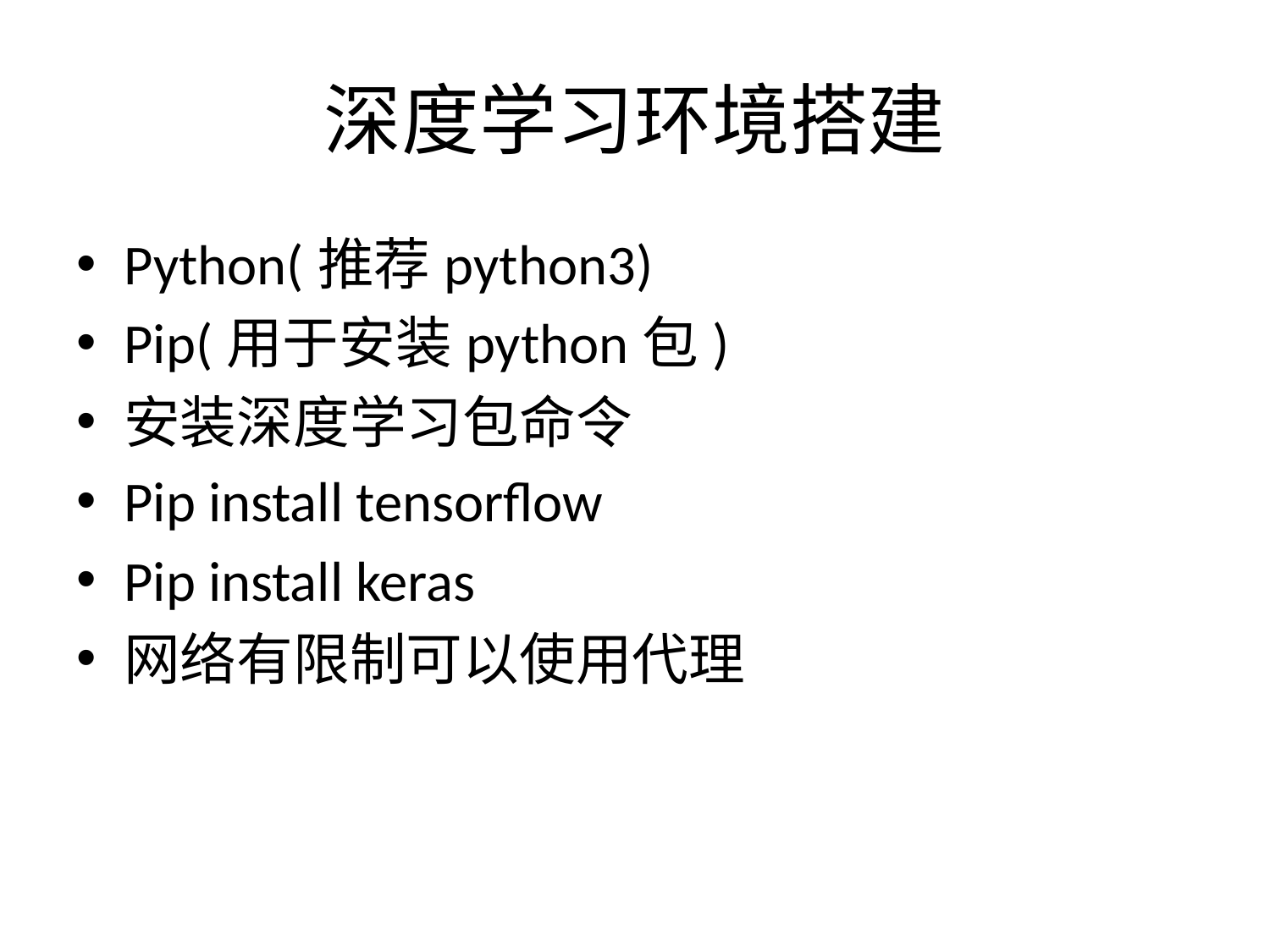

# 深度学习环境搭建
Python(推荐python3)
Pip(用于安装python包)
安装深度学习包命令
Pip install tensorflow
Pip install keras
网络有限制可以使用代理